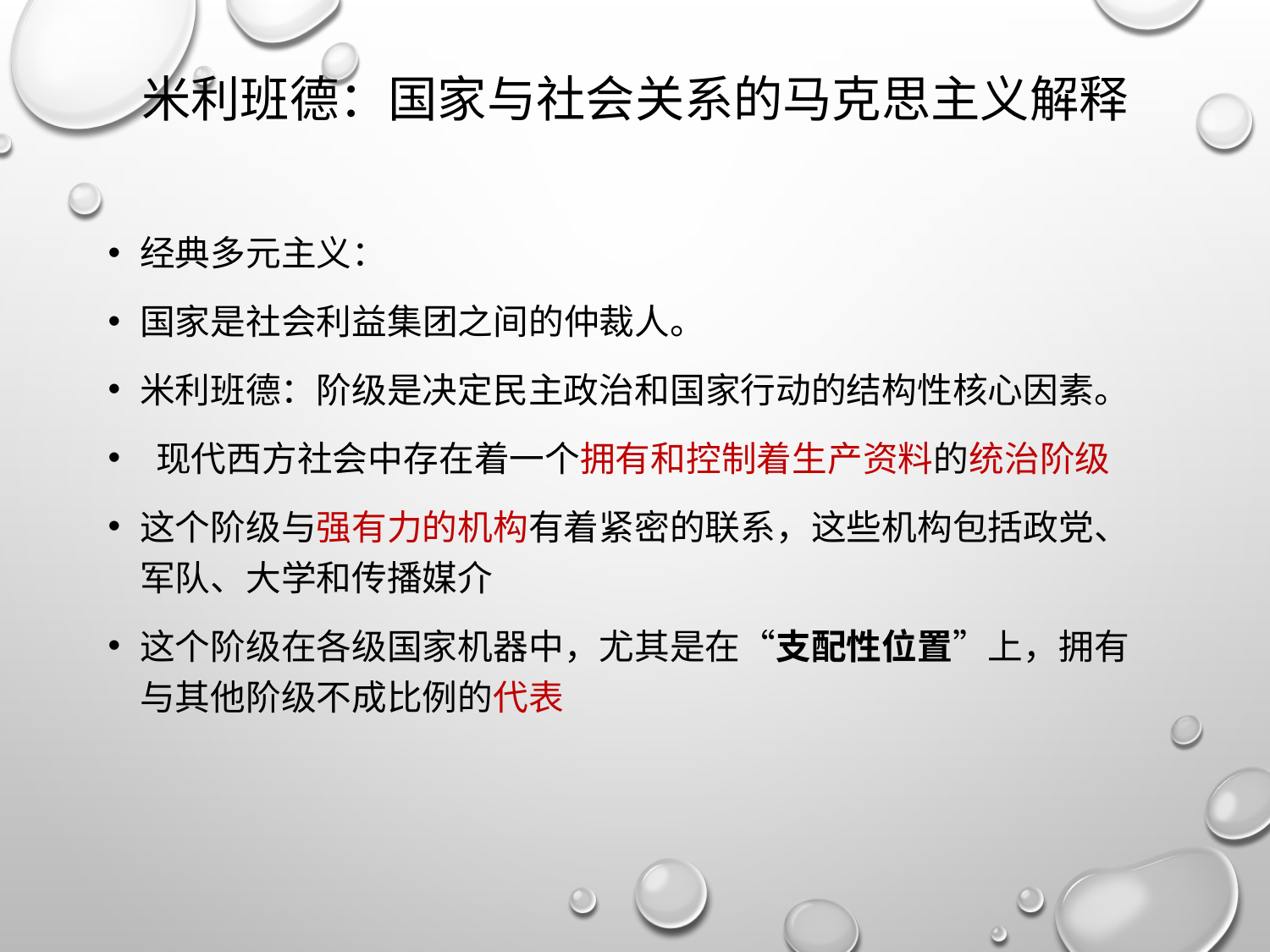

# 米利班德：国家与社会关系的马克思主义解释
经典多元主义：
国家是社会利益集团之间的仲裁人。
米利班德：阶级是决定民主政治和国家行动的结构性核心因素。
 现代西方社会中存在着一个拥有和控制着生产资料的统治阶级
这个阶级与强有力的机构有着紧密的联系，这些机构包括政党、军队、大学和传播媒介
这个阶级在各级国家机器中，尤其是在“支配性位置”上，拥有与其他阶级不成比例的代表